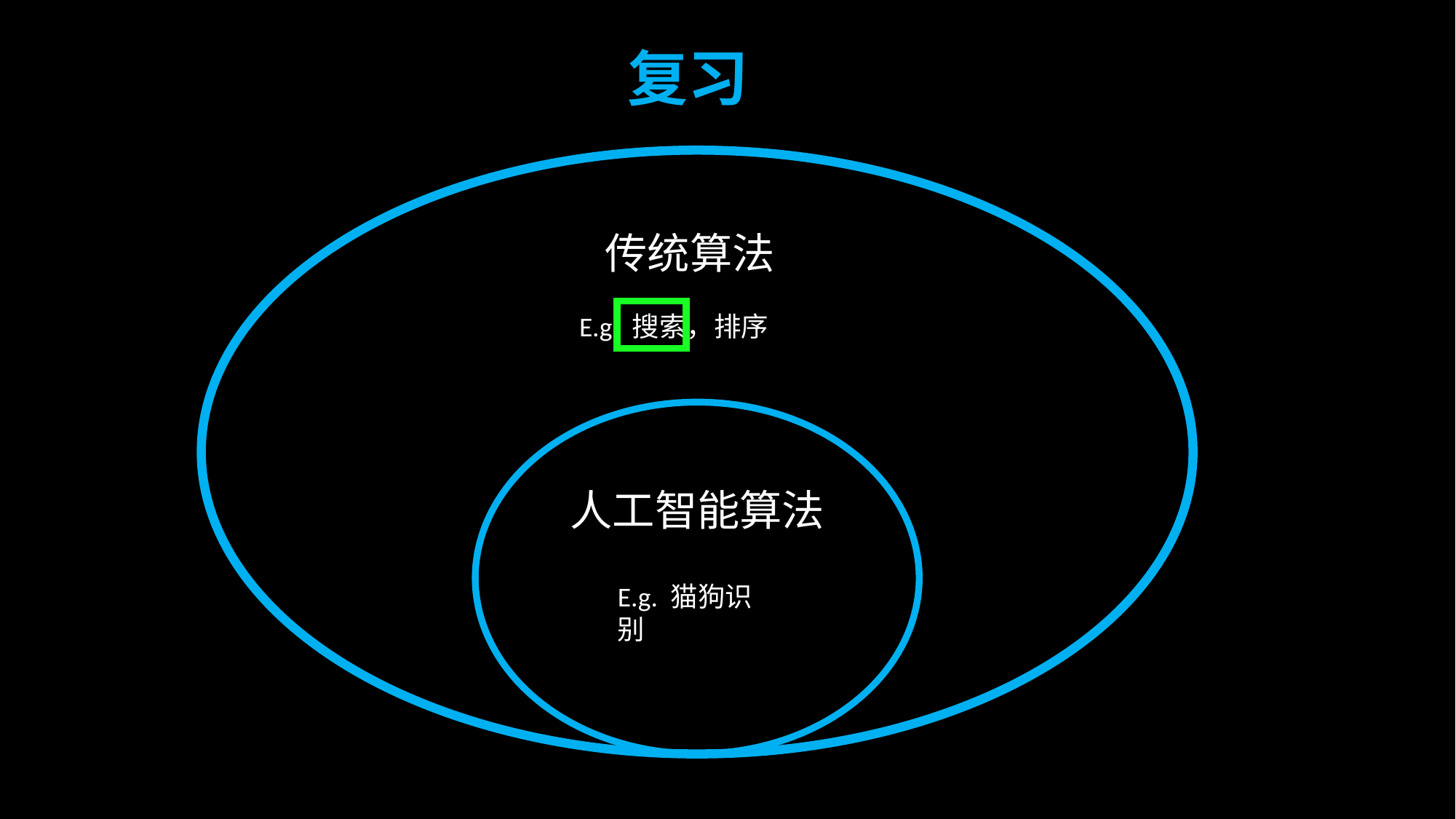

复习

传统算法

E.g. 搜索，排序

人工智能算法
E.g. 猫狗识别